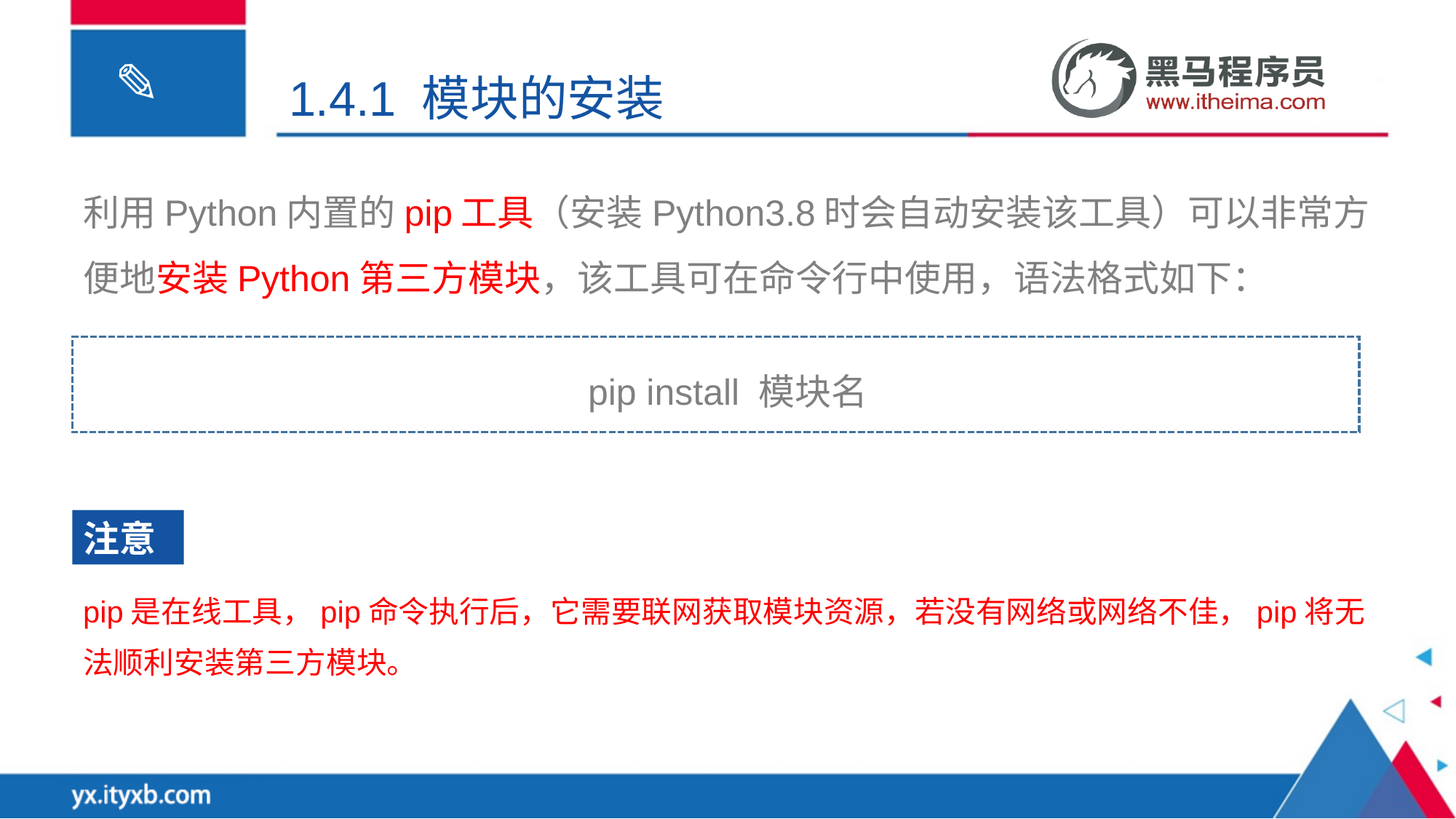

1.4.1 模块的安装
利用Python内置的pip工具（安装Python3.8时会自动安装该工具）可以非常方便地安装Python第三方模块，该工具可在命令行中使用，语法格式如下：

pip install 模块名
注意
pip是在线工具，pip命令执行后，它需要联网获取模块资源，若没有网络或网络不佳，pip将无法顺利安装第三方模块。